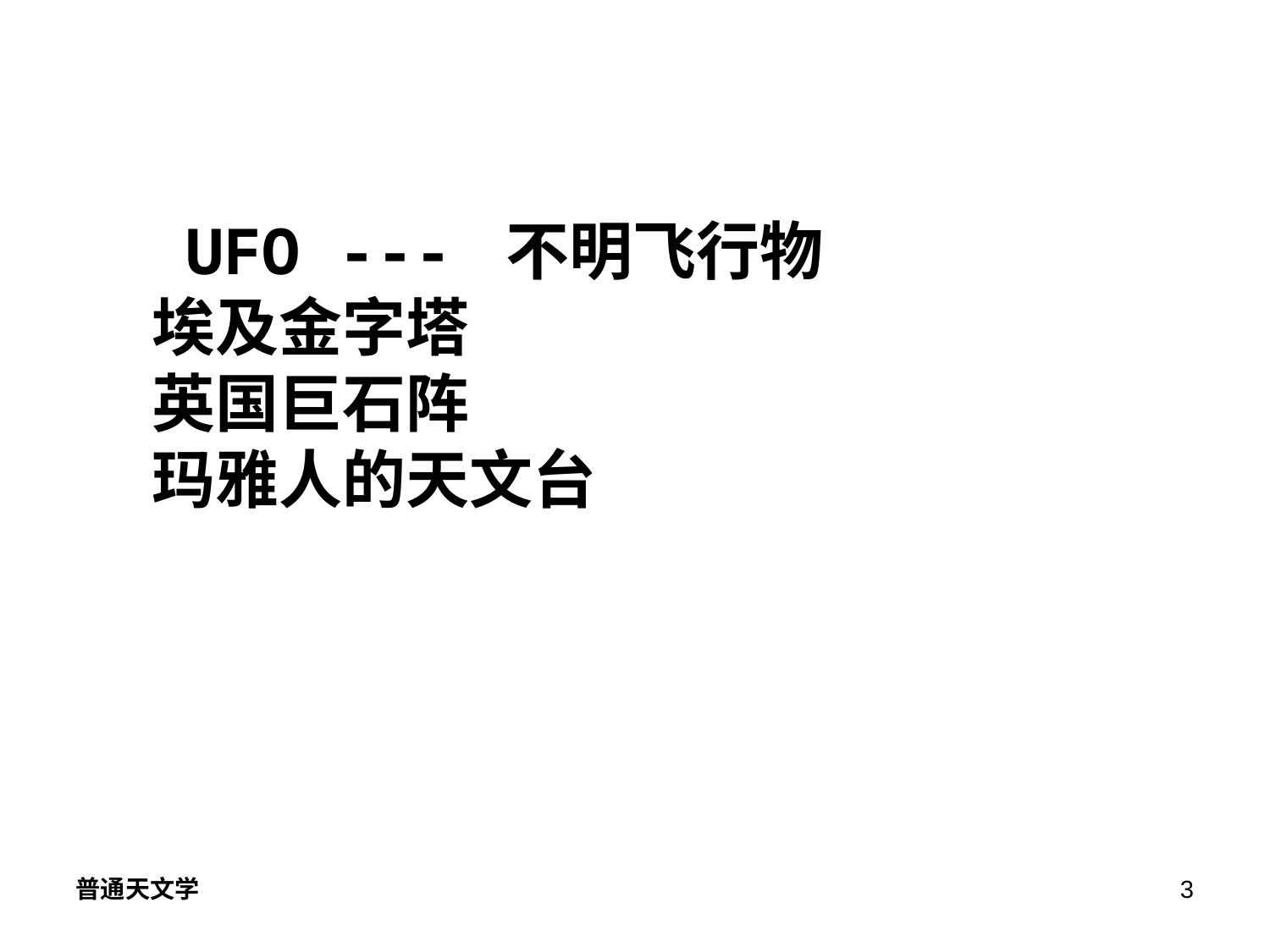

UFO --- 不明飞行物
  埃及金字塔
  英国巨石阵
  玛雅人的天文台

普通天文学
3